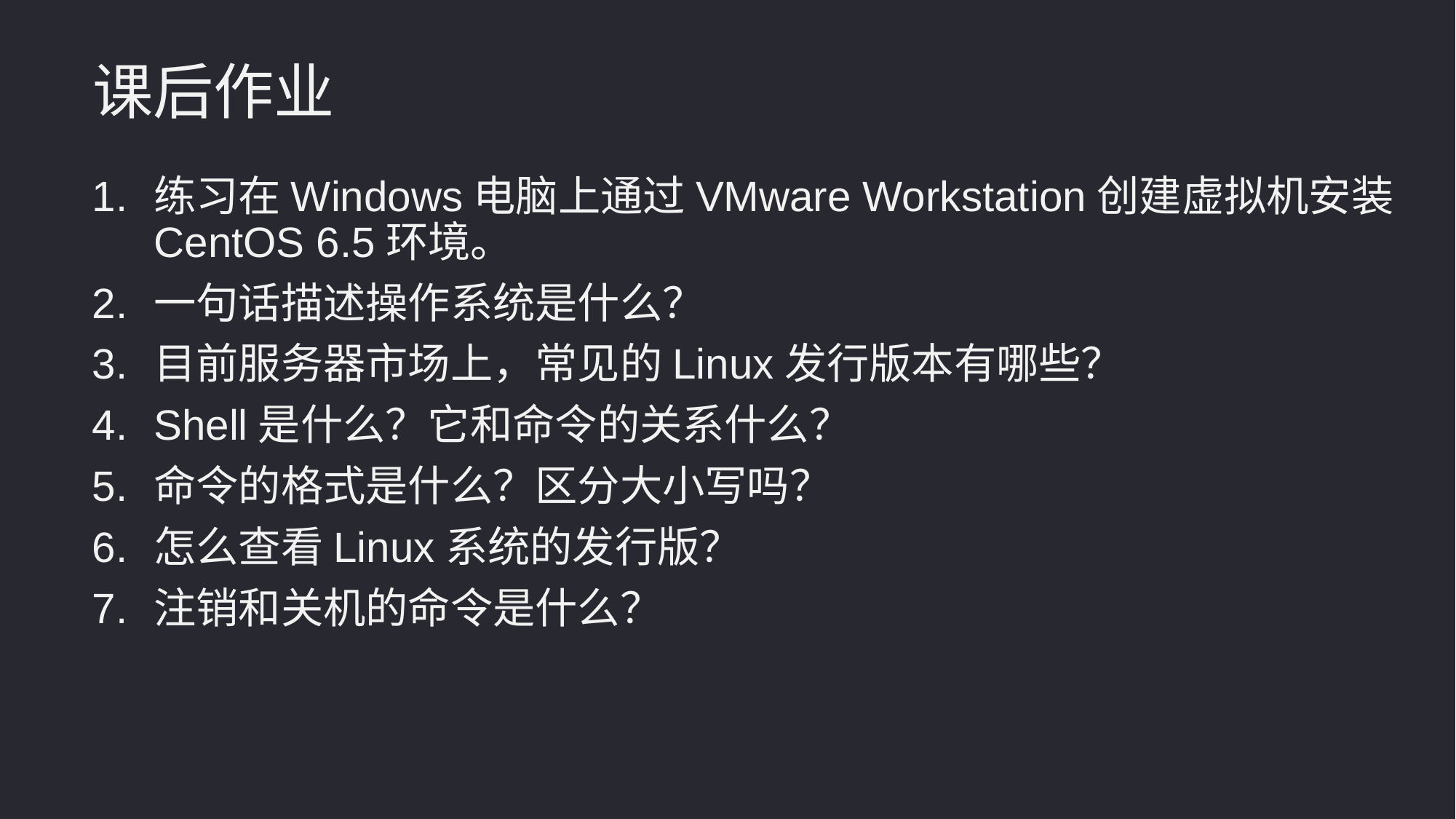

课后作业
练习在Windows电脑上通过VMware Workstation创建虚拟机安装CentOS 6.5环境。
一句话描述操作系统是什么？
目前服务器市场上，常见的Linux发行版本有哪些？
Shell是什么？它和命令的关系什么？
命令的格式是什么？区分大小写吗？
怎么查看Linux系统的发行版？
注销和关机的命令是什么？